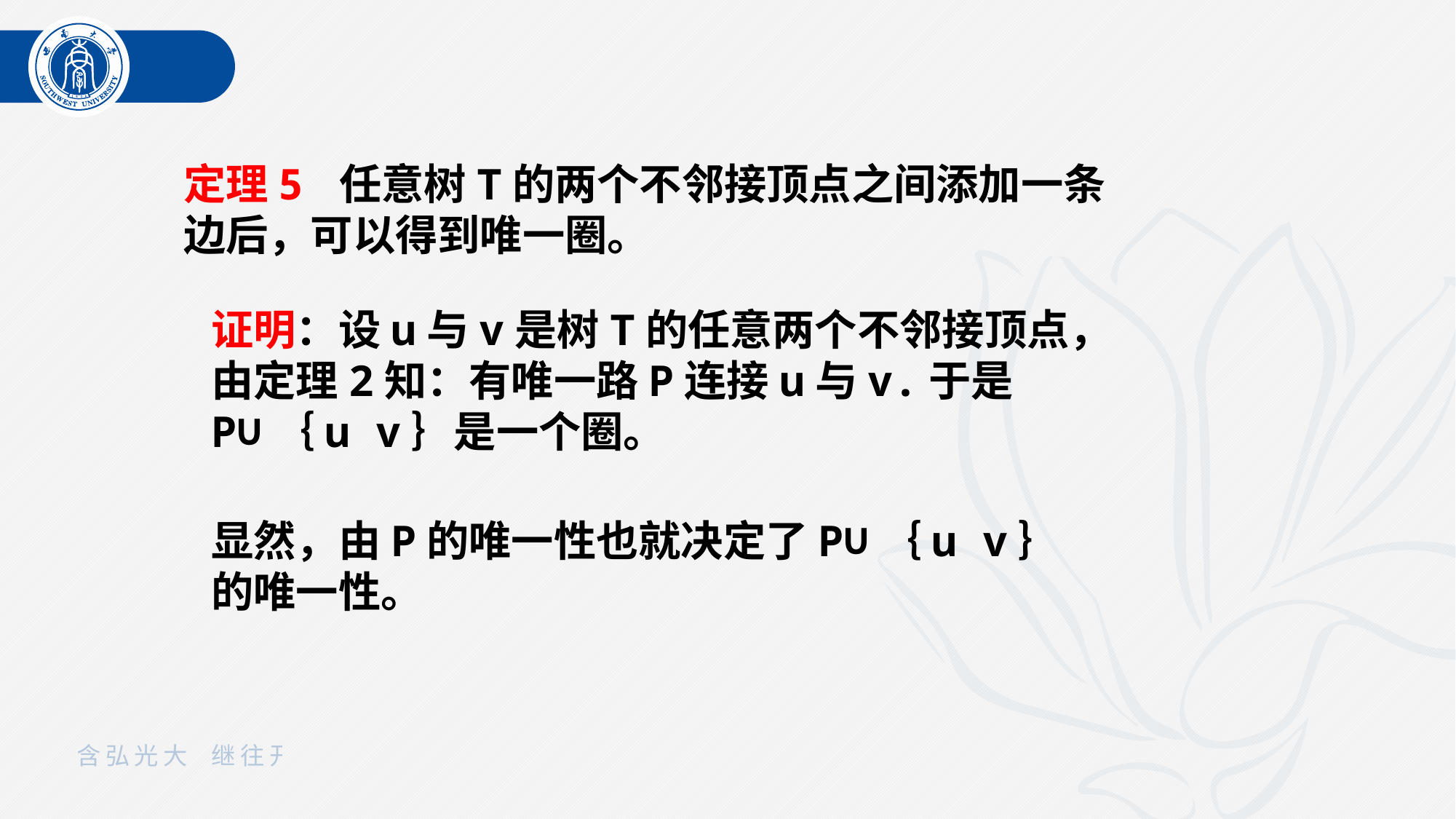

定理5 任意树T的两个不邻接顶点之间添加一条边后，可以得到唯一圈。
证明：设u与v是树T的任意两个不邻接顶点，由定理2知：有唯一路P连接u与v.于是P∪｛u v｝是一个圈。
显然，由P的唯一性也就决定了P∪｛u v｝的唯一性。